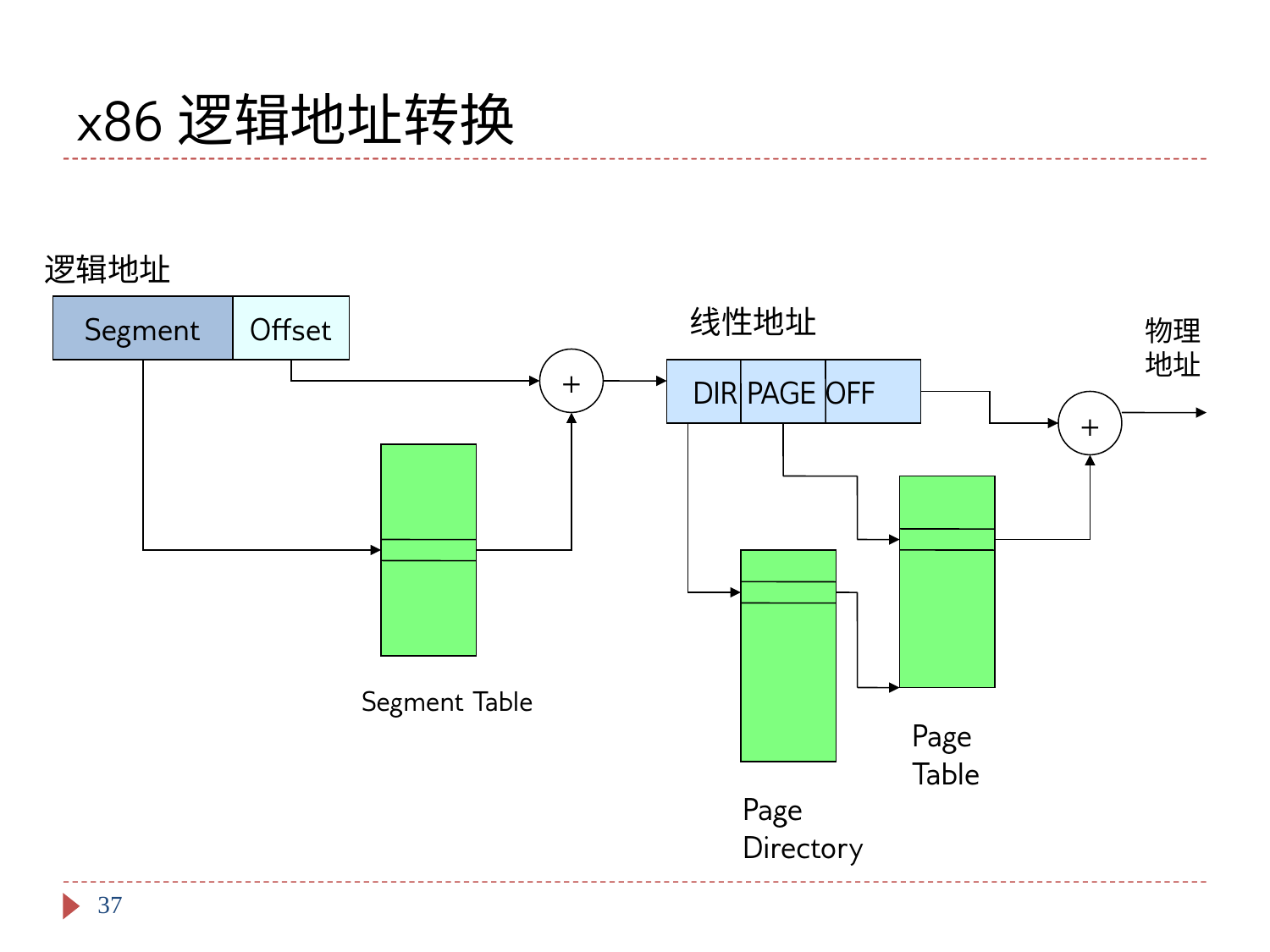

# x86逻辑地址转换
逻辑地址
Segment
Offset
线性地址
物理地址
+
DIR PAGE OFF

+

Segment Table

Page Table
Page Directory
37